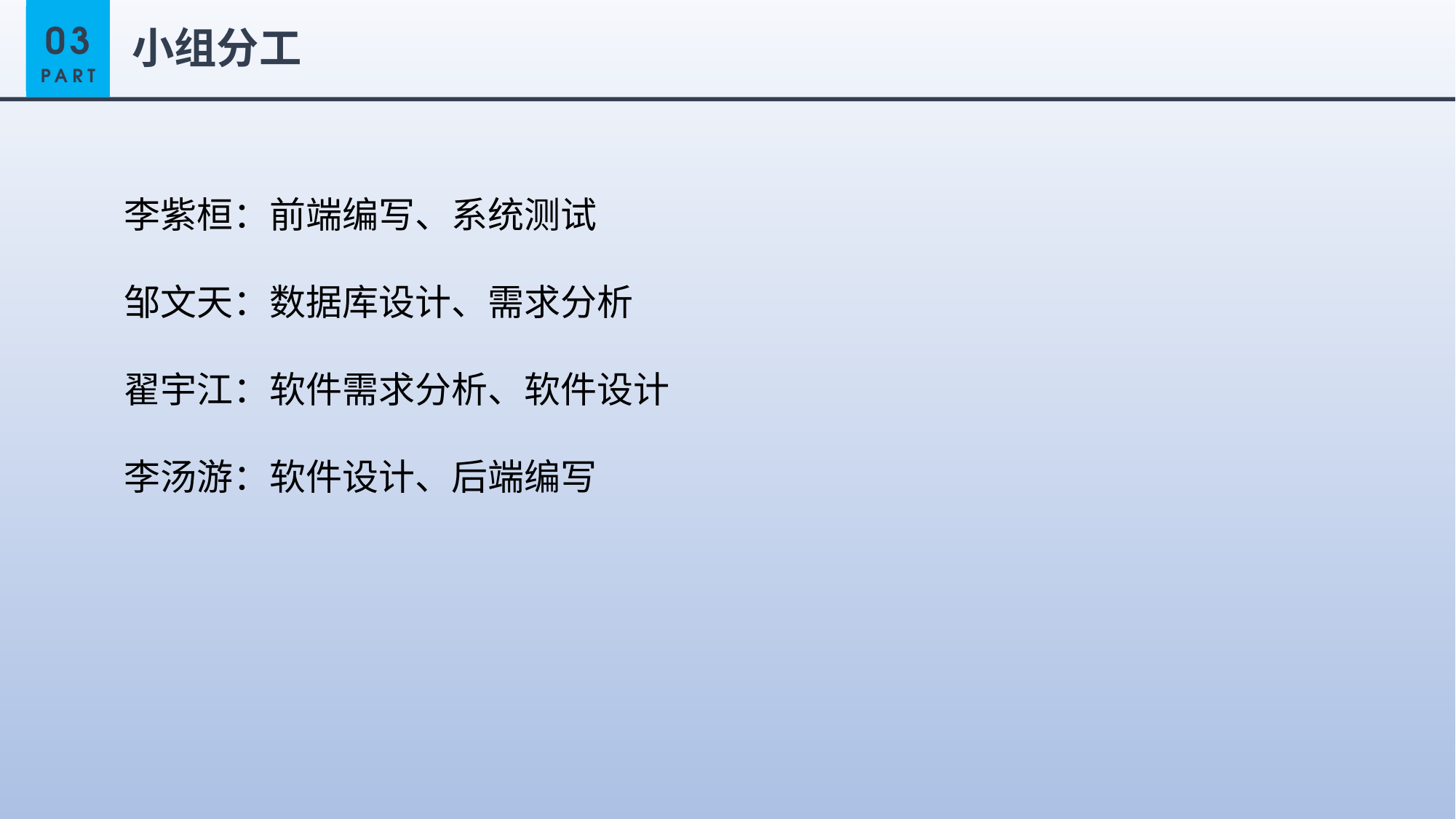

03
PART

03
PART
小组分工

李紫桓：前端编写、系统测试

邹文天：数据库设计、需求分析

翟宇江：软件需求分析、软件设计

李汤游：软件设计、后端编写